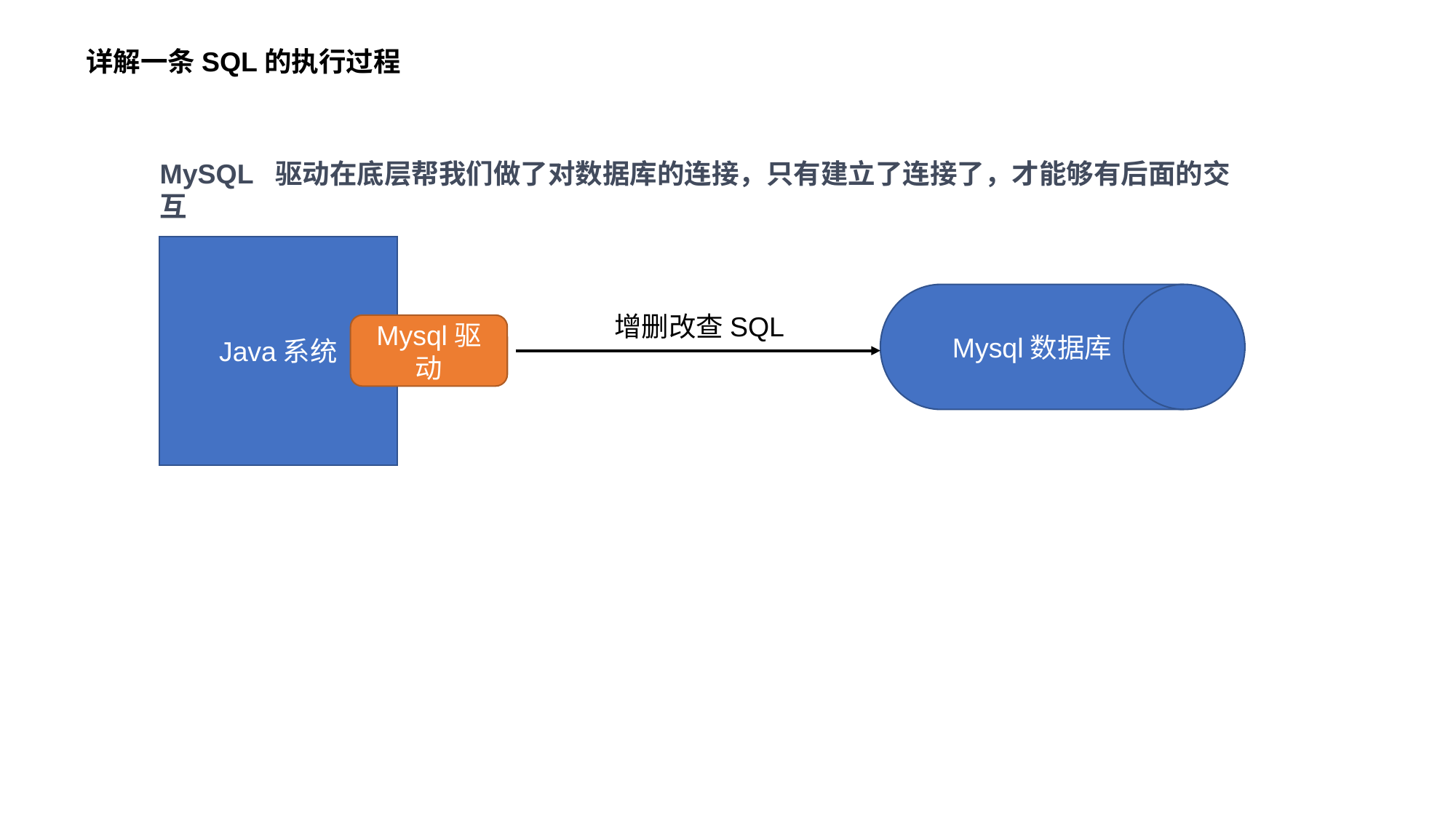

详解一条SQL的执行过程
MySQL  驱动在底层帮我们做了对数据库的连接，只有建立了连接了，才能够有后面的交互
Java系统
Mysql数据库
增删改查SQL
Mysql驱动